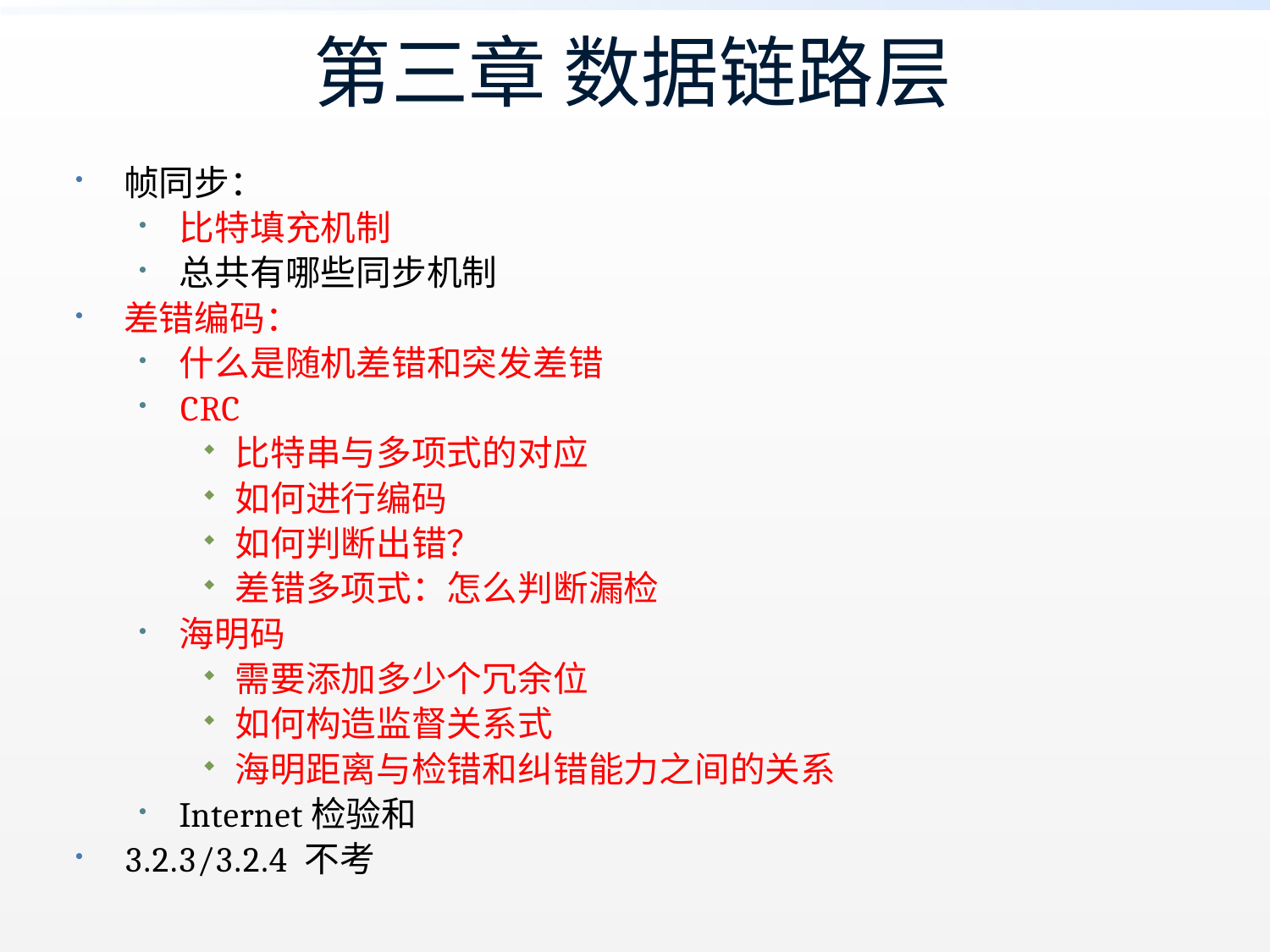

# 第三章 数据链路层
帧同步：
比特填充机制
总共有哪些同步机制
差错编码：
什么是随机差错和突发差错
CRC
比特串与多项式的对应
如何进行编码
如何判断出错？
差错多项式：怎么判断漏检
海明码
需要添加多少个冗余位
如何构造监督关系式
海明距离与检错和纠错能力之间的关系
Internet检验和
3.2.3/3.2.4 不考